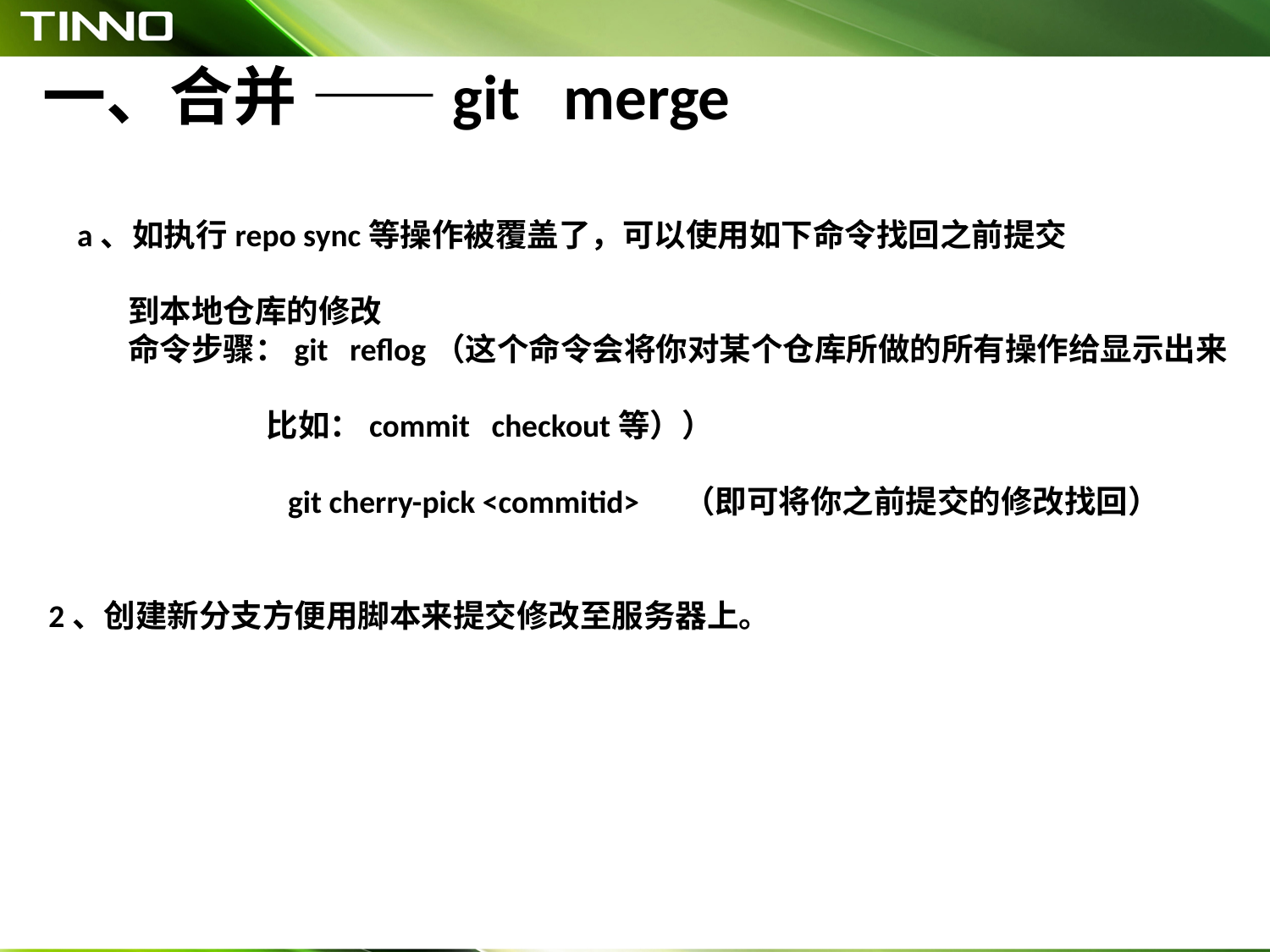

# 一、合并 ——git   merge
         a、如执行repo sync等操作被覆盖了，可以使用如下命令找回之前提交

               到本地仓库的修改
               命令步骤：git   reflog（这个命令会将你对某个仓库所做的所有操作给显示出来

		比如：commit   checkout等））

		   git cherry-pick <commitid>     （即可将你之前提交的修改找回）

     2、创建新分支方便用脚本来提交修改至服务器上。